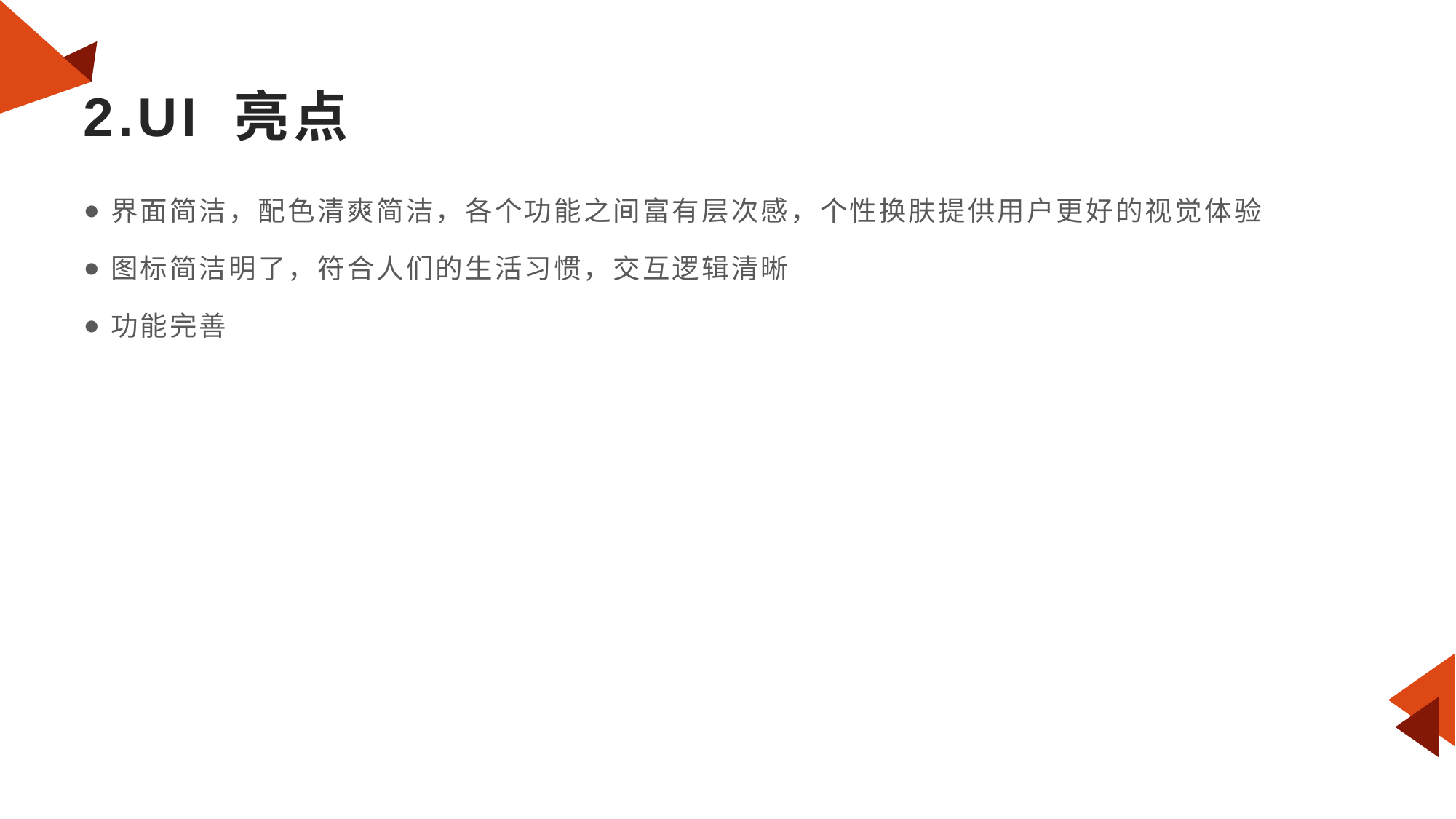

# 2.UI 亮点

界面简洁，配色清爽简洁，各个功能之间富有层次感，个性换肤提供用户更好的视觉体验
图标简洁明了，符合人们的生活习惯，交互逻辑清晰
功能完善